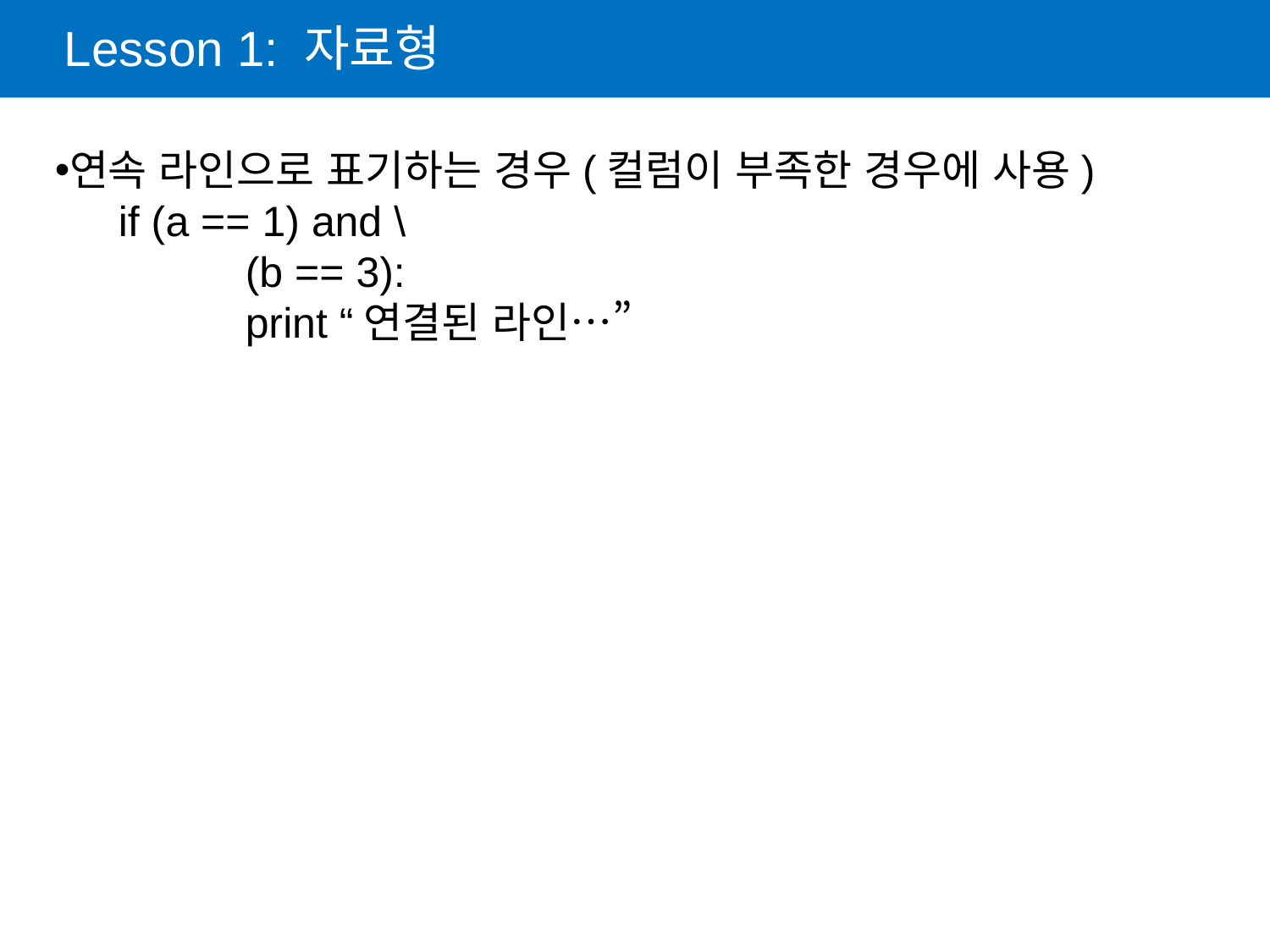

# Lesson 1: 자료형
연속 라인으로 표기하는 경우(컬럼이 부족한 경우에 사용)
if (a == 1) and \
	(b == 3):
	print “연결된 라인…”